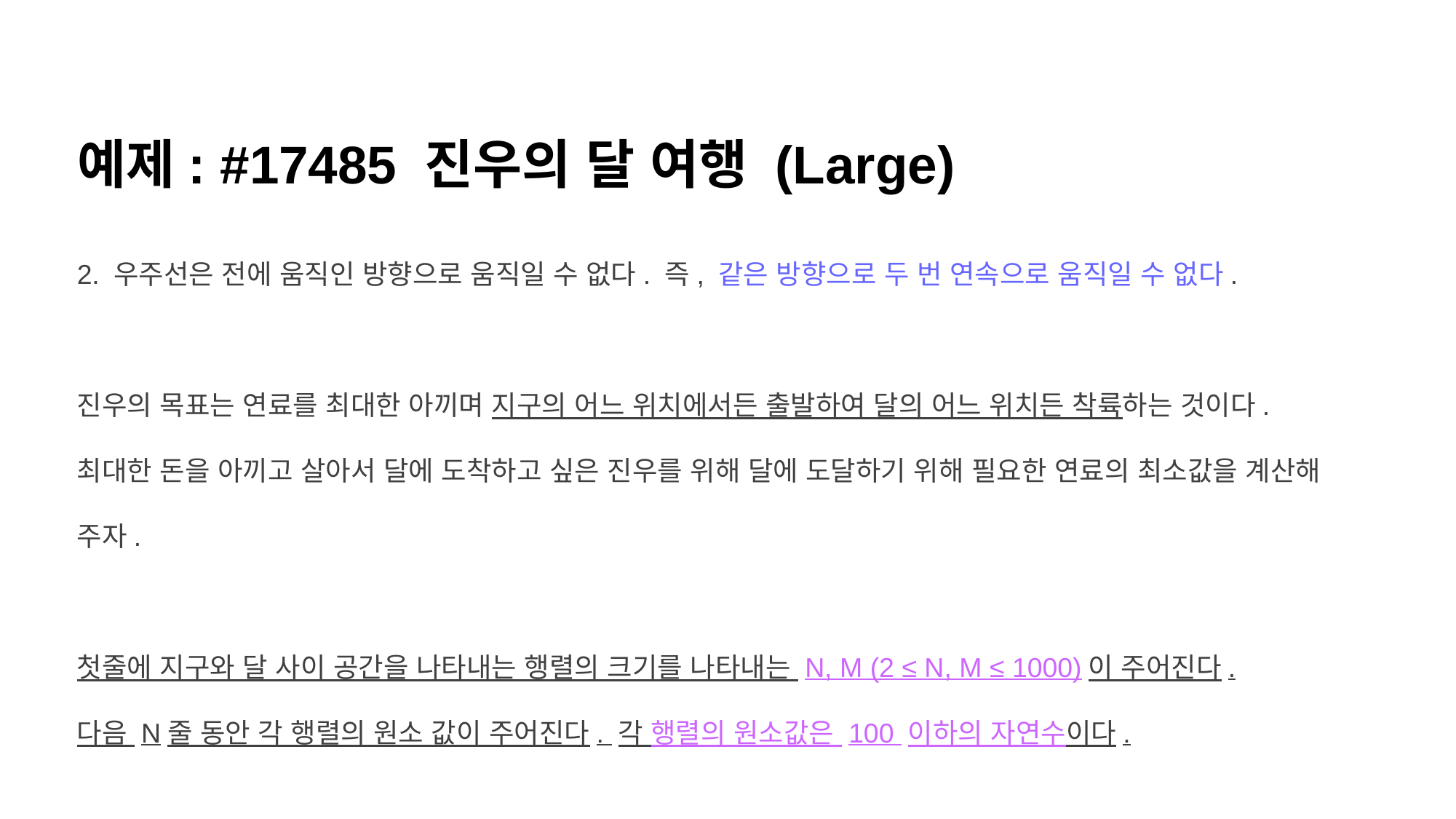

예제: #17485 진우의 달 여행 (Large)
2. 우주선은 전에 움직인 방향으로 움직일 수 없다. 즉, 같은 방향으로 두 번 연속으로 움직일 수 없다.

진우의 목표는 연료를 최대한 아끼며 지구의 어느 위치에서든 출발하여 달의 어느 위치든 착륙하는 것이다.
최대한 돈을 아끼고 살아서 달에 도착하고 싶은 진우를 위해 달에 도달하기 위해 필요한 연료의 최소값을 계산해 주자.

첫줄에 지구와 달 사이 공간을 나타내는 행렬의 크기를 나타내는 N, M (2 ≤ N, M ≤ 1000)이 주어진다.
다음 N줄 동안 각 행렬의 원소 값이 주어진다. 각 행렬의 원소값은 100 이하의 자연수이다.